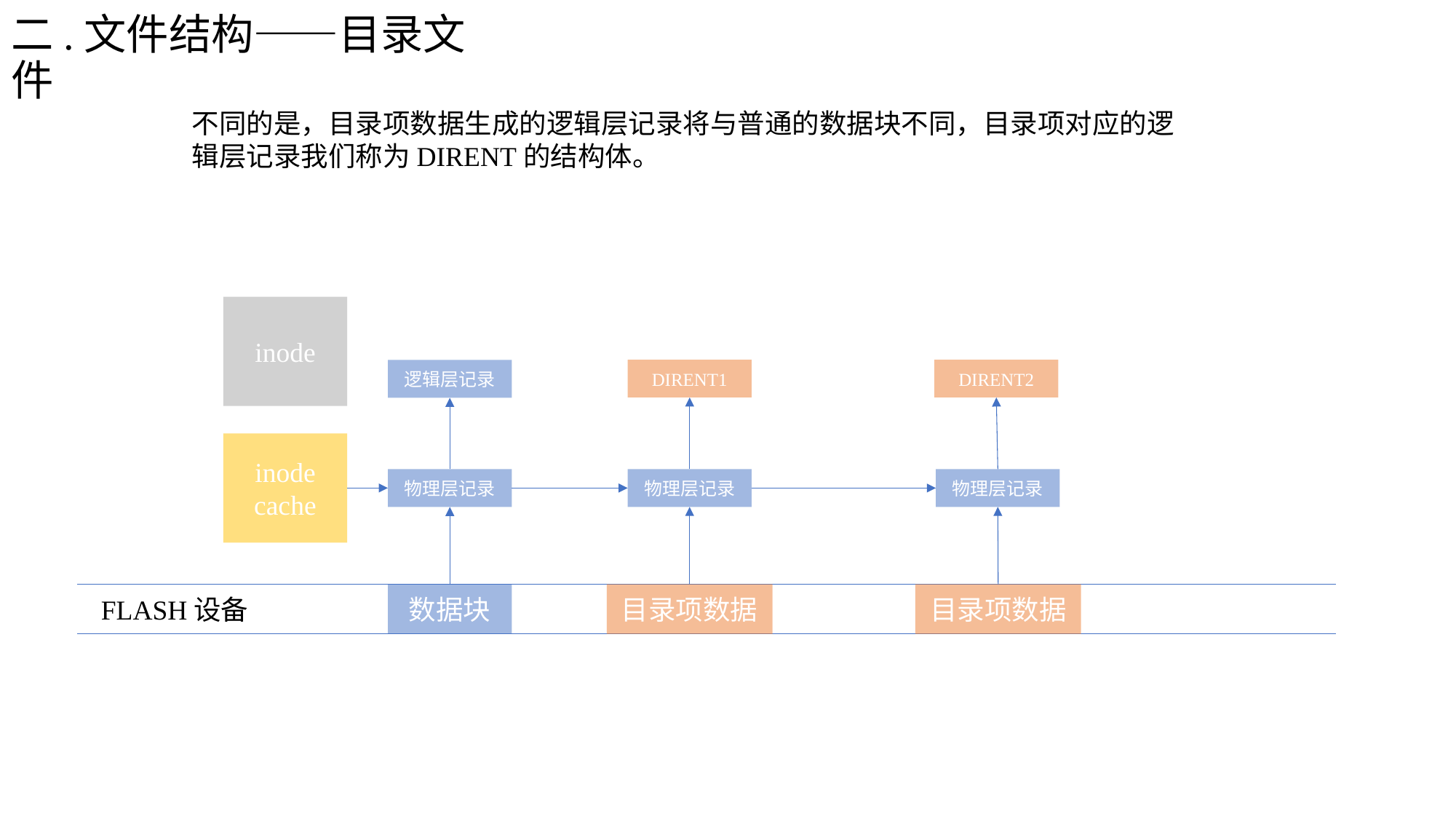

# 二.文件结构——目录文件
不同的是，目录项数据生成的逻辑层记录将与普通的数据块不同，目录项对应的逻辑层记录我们称为DIRENT的结构体。
inode
DIRENT1
DIRENT2
逻辑层记录
inode cache
物理层记录
物理层记录
物理层记录
数据块
目录项数据
目录项数据
FLASH设备